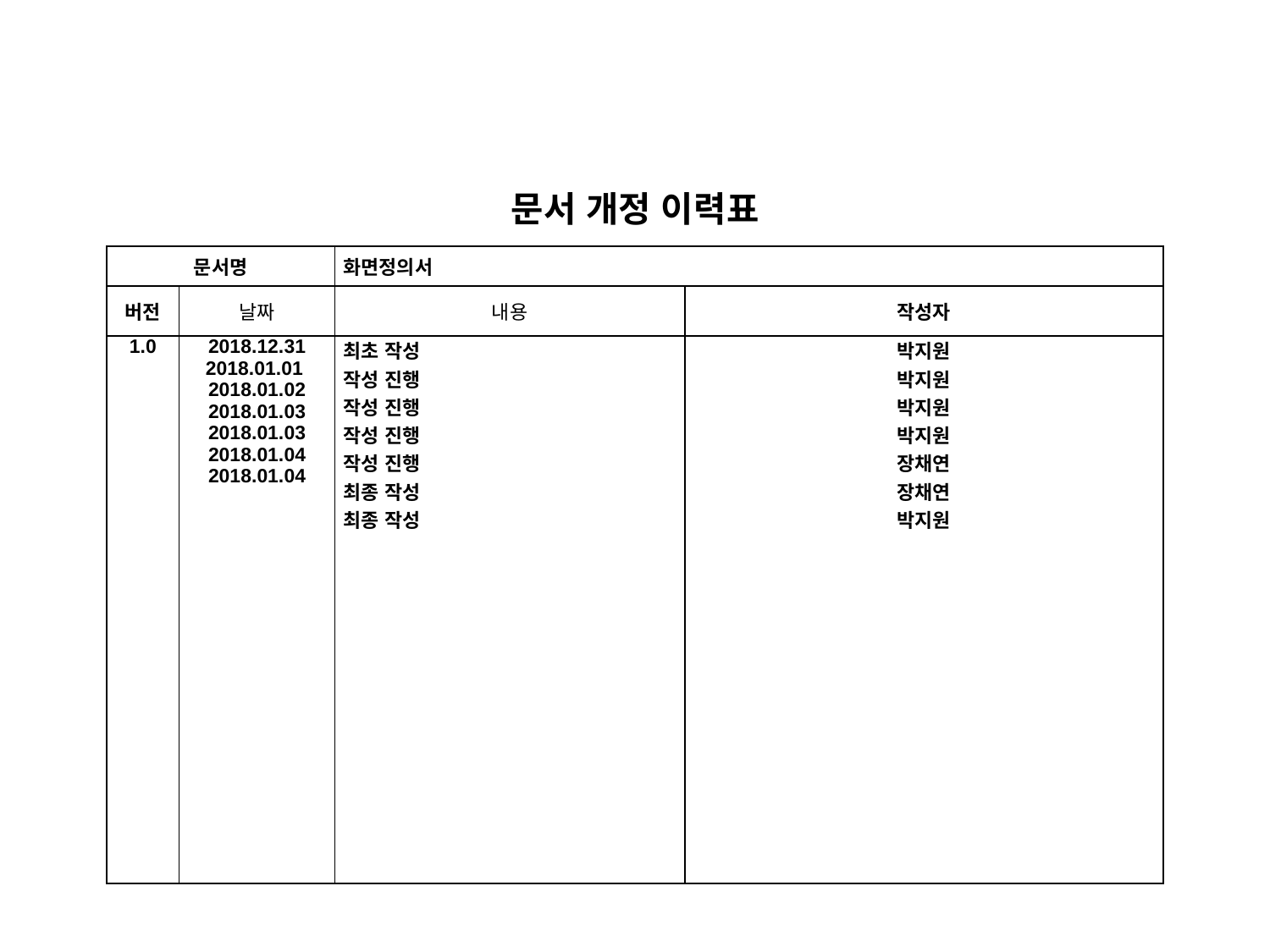

| 문서 개정 이력표 |  |  |  |
| --- | --- | --- | --- |
| 문서명 |  | 화면정의서 |  |
| 버전 | 날짜 | 내용 | 작성자 |
| 1.0 | 2018.12.31 2018.01.01  2018.01.02 2018.01.03 2018.01.03 2018.01.04 2018.01.04 | 최초 작성 작성 진행 작성 진행 작성 진행 작성 진행 최종 작성 최종 작성 | 박지원 박지원 박지원 박지원 장채연 장채연 박지원 |